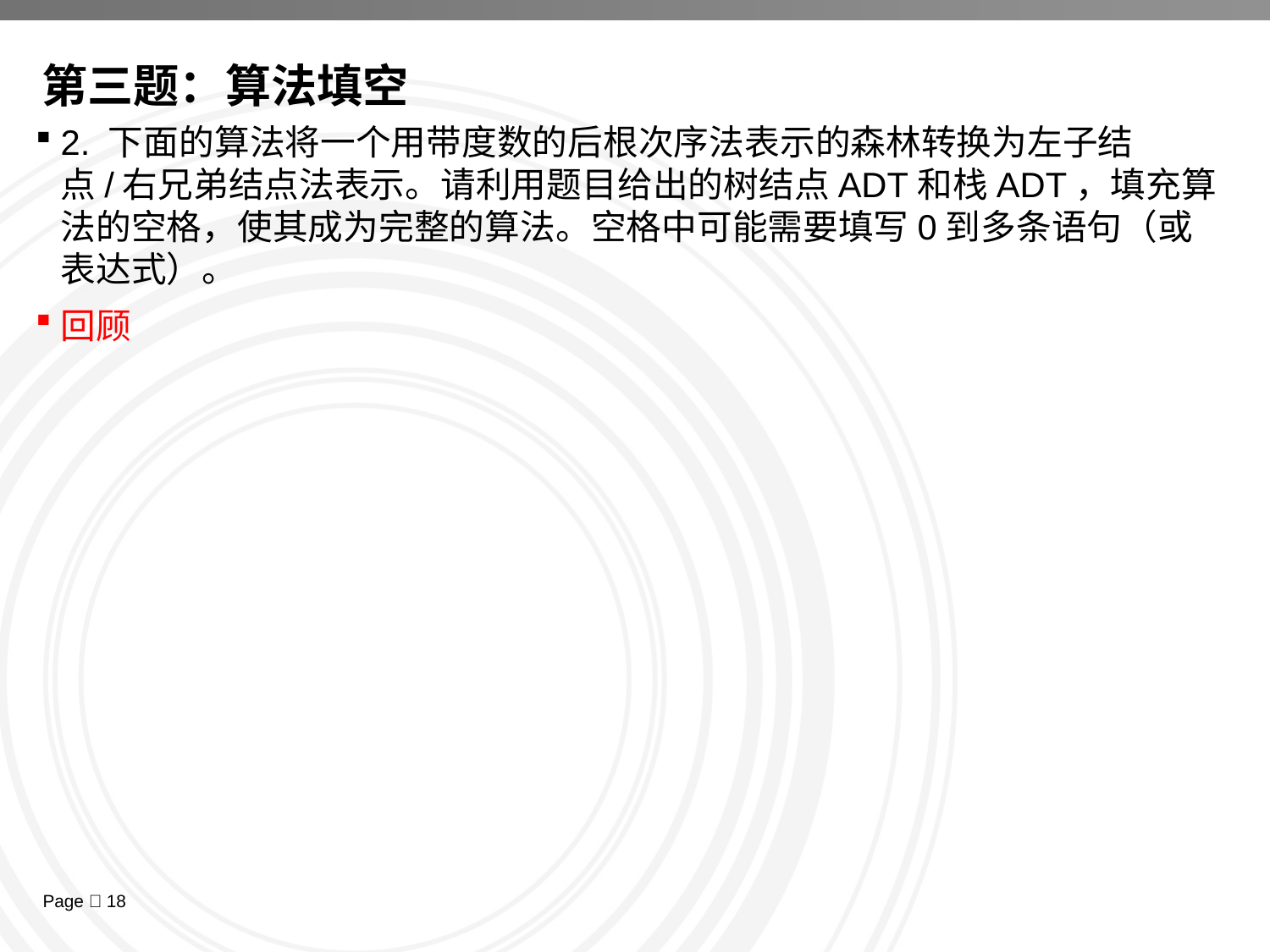

# 第三题：算法填空
2. 下面的算法将一个用带度数的后根次序法表示的森林转换为左子结点/右兄弟结点法表示。请利用题目给出的树结点ADT和栈ADT，填充算法的空格，使其成为完整的算法。空格中可能需要填写0到多条语句（或表达式）。
回顾